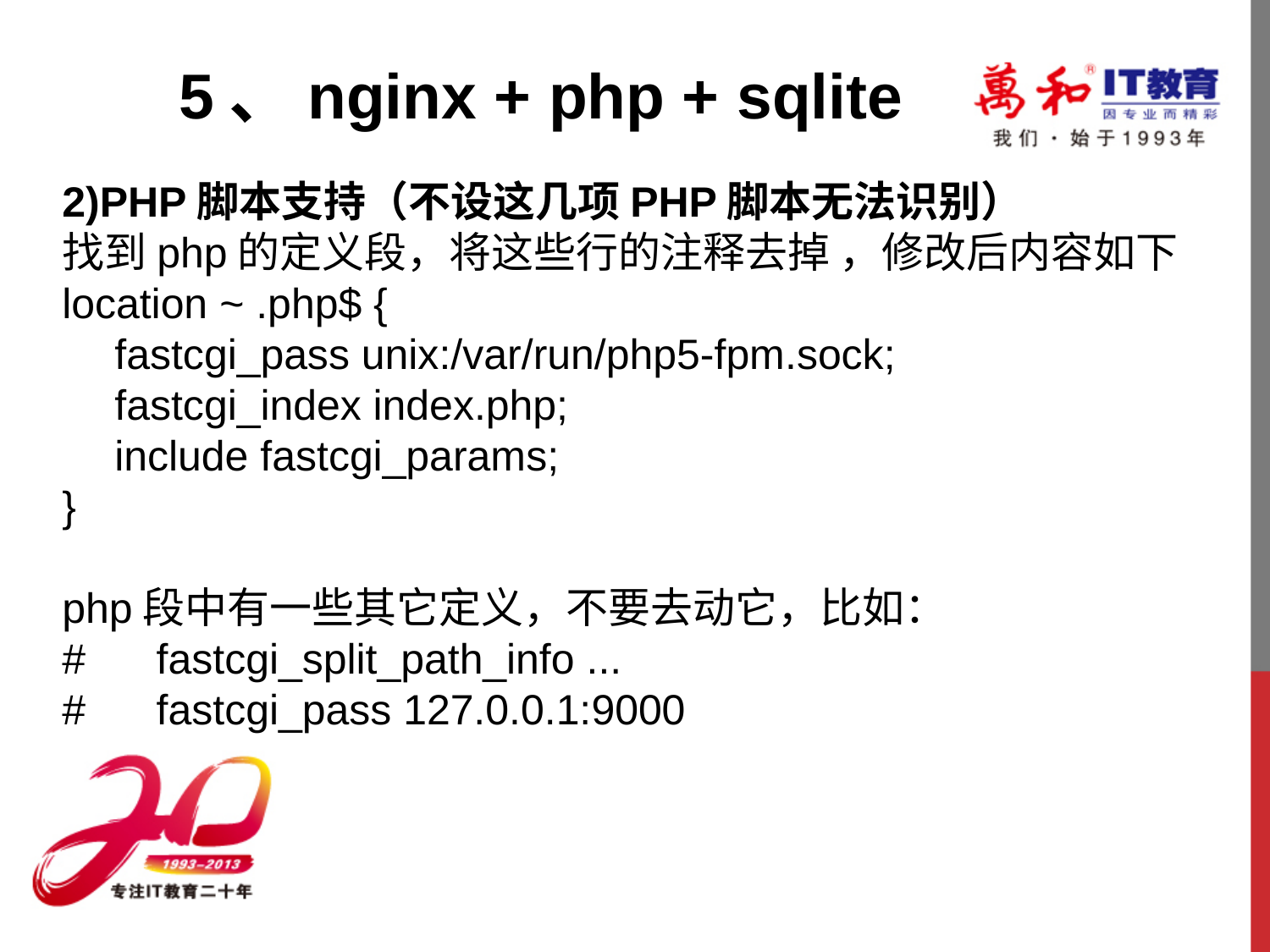

5、nginx + php + sqlite
2)PHP脚本支持（不设这几项PHP脚本无法识别）
找到php的定义段，将这些行的注释去掉 ，修改后内容如下
location ~ .php$ {
　fastcgi_pass unix:/var/run/php5-fpm.sock;
　fastcgi_index index.php;
　include fastcgi_params;
}
php段中有一些其它定义，不要去动它，比如：
#      fastcgi_split_path_info ...
#      fastcgi_pass 127.0.0.1:9000